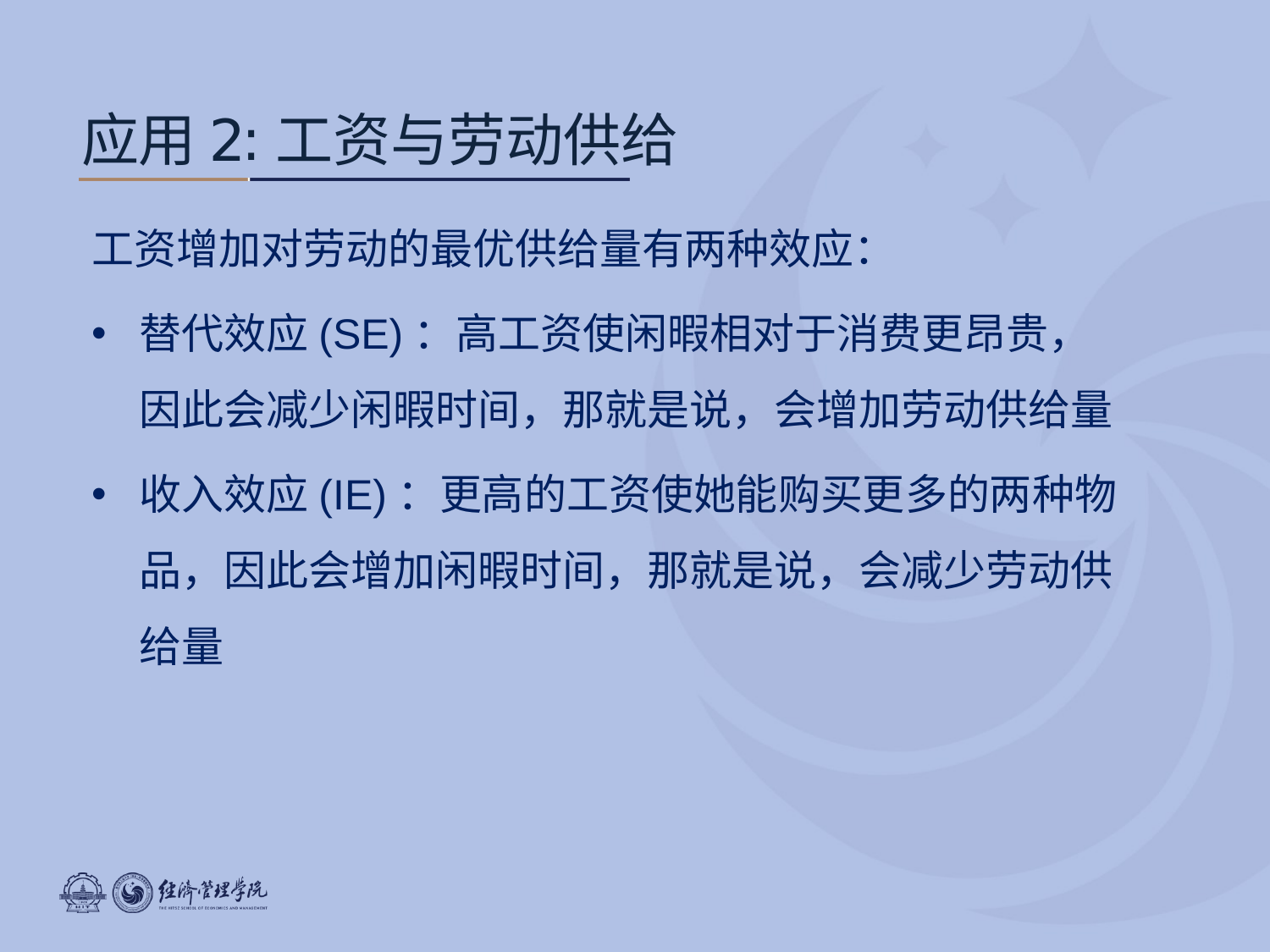

应用2:工资与劳动供给
工资增加对劳动的最优供给量有两种效应：
替代效应(SE)：高工资使闲暇相对于消费更昂贵，因此会减少闲暇时间，那就是说，会增加劳动供给量
收入效应(IE)：更高的工资使她能购买更多的两种物品，因此会增加闲暇时间，那就是说，会减少劳动供给量